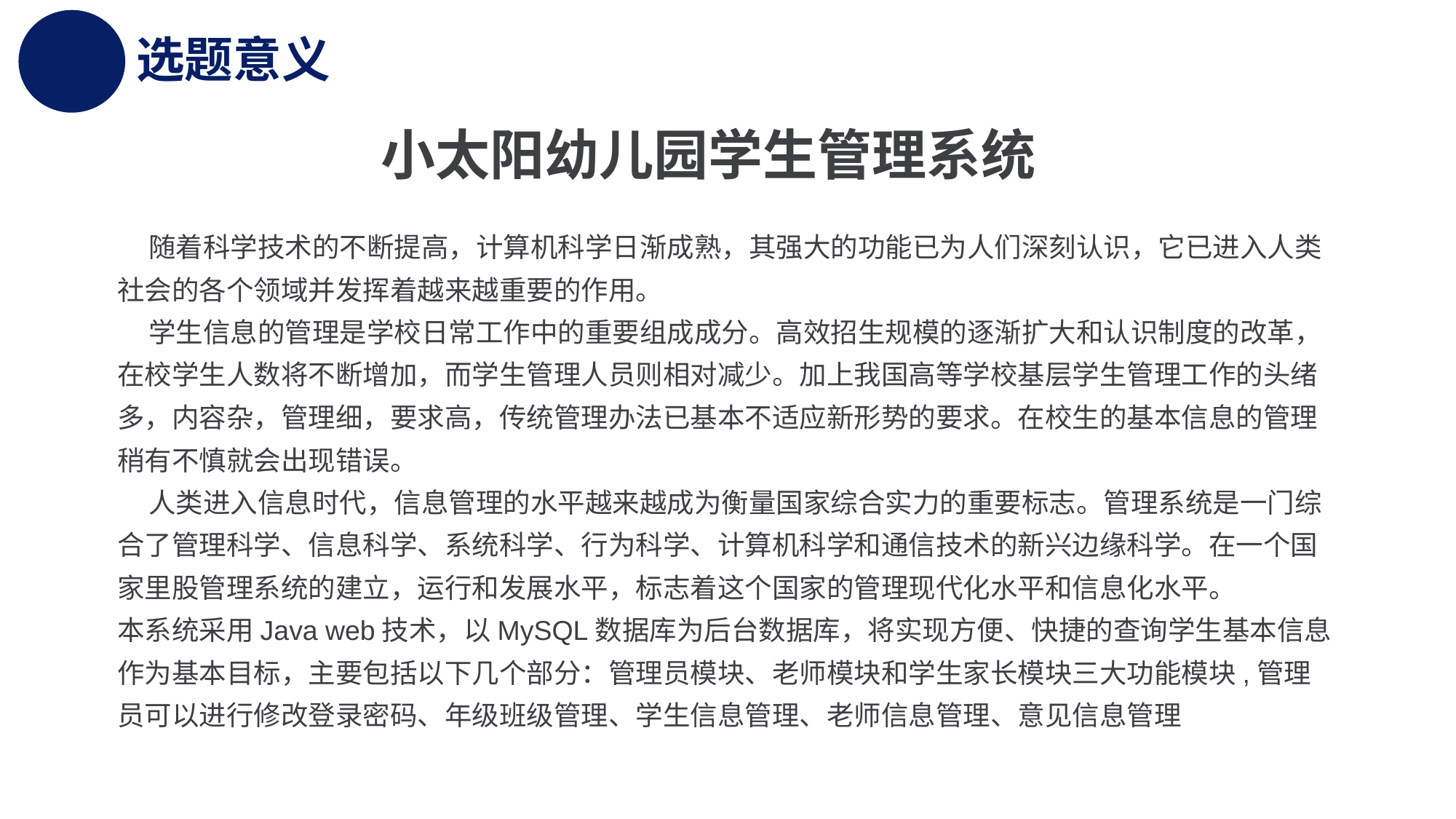

# 选题意义

小太阳幼儿园学生管理系统
    随着科学技术的不断提高，计算机科学日渐成熟，其强大的功能已为人们深刻认识，它已进入人类社会的各个领域并发挥着越来越重要的作用。
    学生信息的管理是学校日常工作中的重要组成成分。高效招生规模的逐渐扩大和认识制度的改革，在校学生人数将不断增加，而学生管理人员则相对减少。加上我国高等学校基层学生管理工作的头绪多，内容杂，管理细，要求高，传统管理办法已基本不适应新形势的要求。在校生的基本信息的管理稍有不慎就会出现错误。
    人类进入信息时代，信息管理的水平越来越成为衡量国家综合实力的重要标志。管理系统是一门综合了管理科学、信息科学、系统科学、行为科学、计算机科学和通信技术的新兴边缘科学。在一个国家里股管理系统的建立，运行和发展水平，标志着这个国家的管理现代化水平和信息化水平。
本系统采用Java web技术，以MySQL数据库为后台数据库，将实现方便、快捷的查询学生基本信息作为基本目标，主要包括以下几个部分：管理员模块、老师模块和学生家长模块三大功能模块,管理员可以进行修改登录密码、年级班级管理、学生信息管理、老师信息管理、意见信息管理